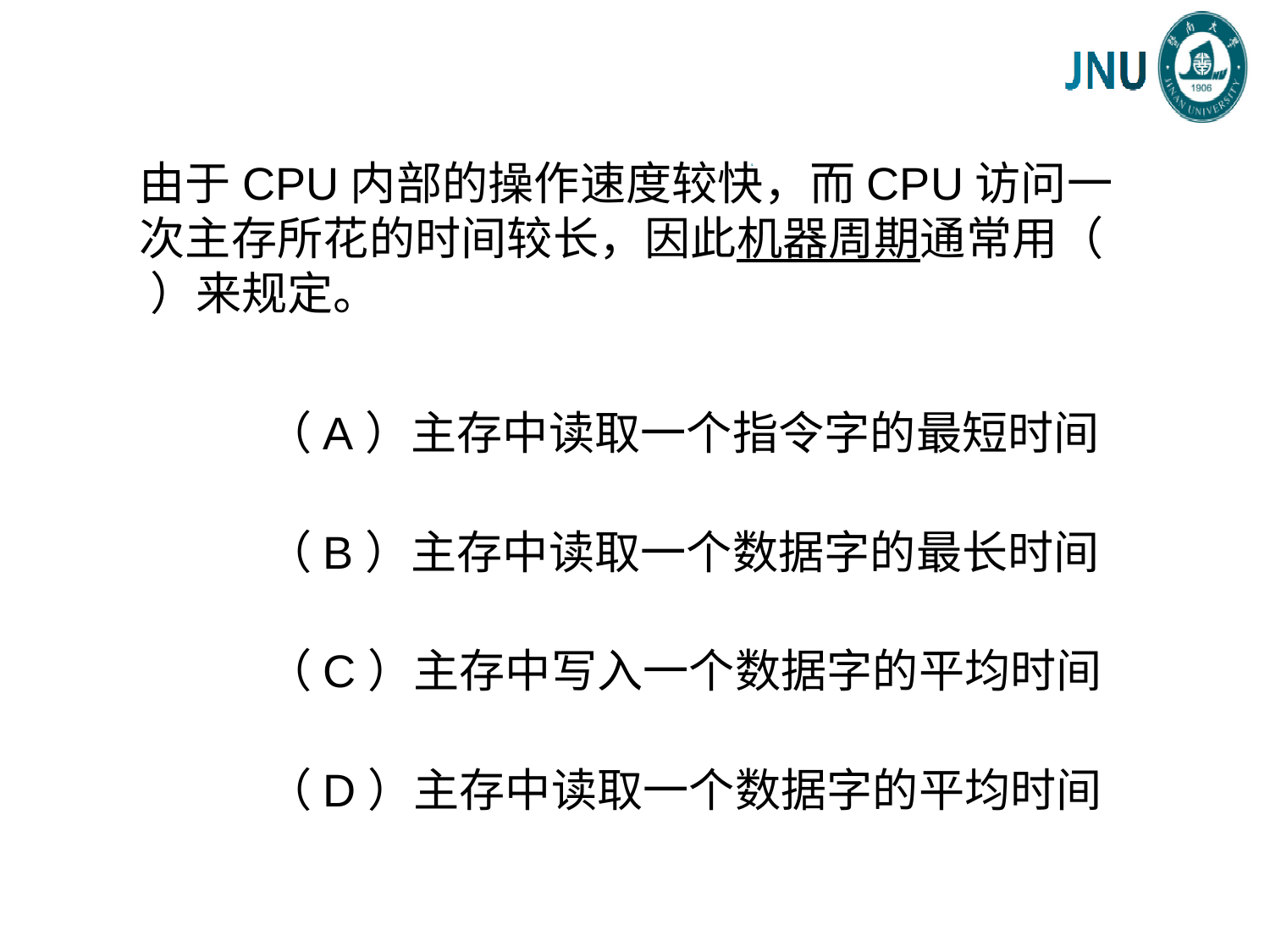

由于CPU内部的操作速度较快，而CPU访问一次主存所花的时间较长，因此机器周期通常用（    ）来规定。
（A）主存中读取一个指令字的最短时间
（B）主存中读取一个数据字的最长时间
（C）主存中写入一个数据字的平均时间
（D）主存中读取一个数据字的平均时间